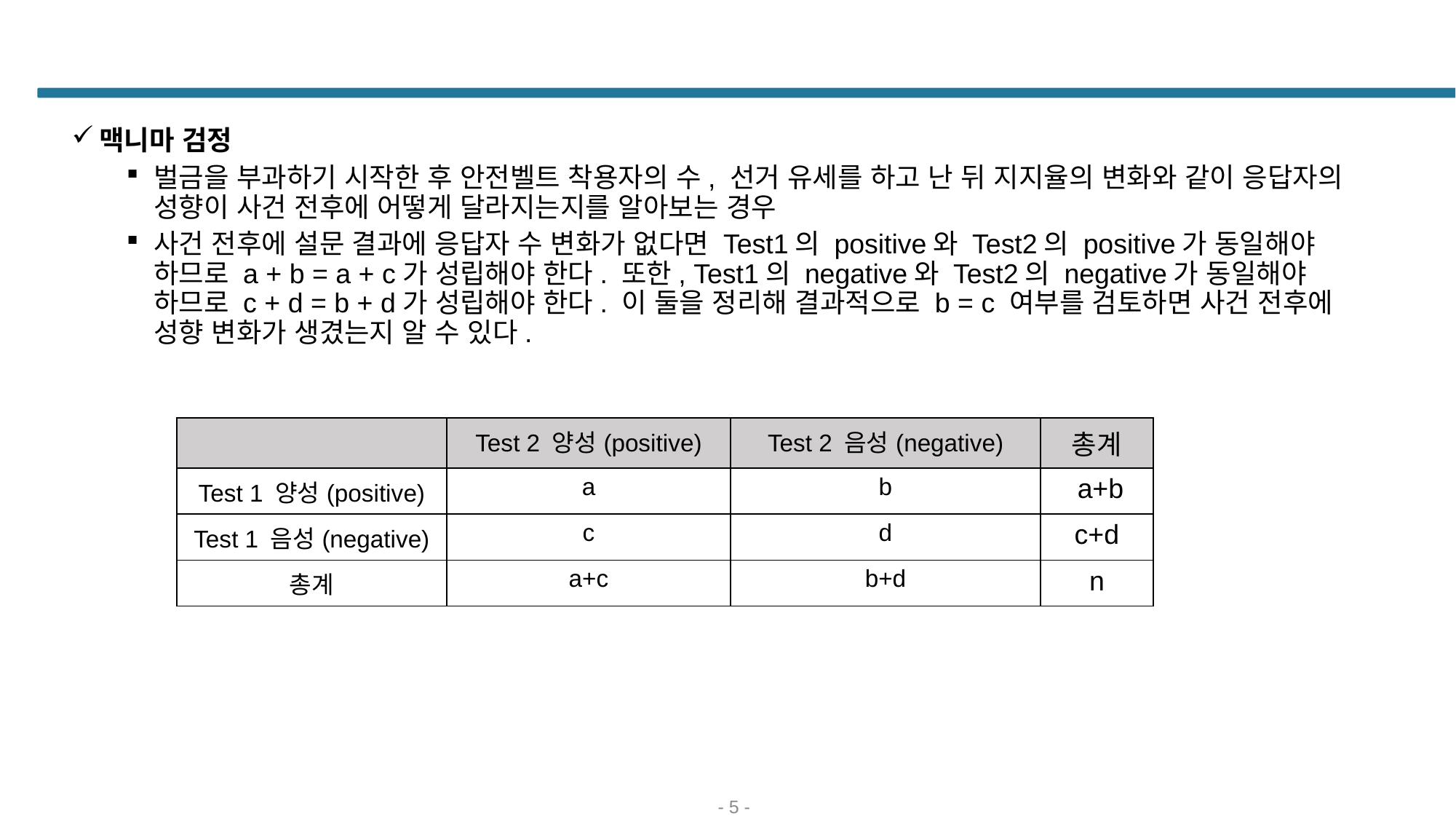

#
맥니마 검정
벌금을 부과하기 시작한 후 안전벨트 착용자의 수, 선거 유세를 하고 난 뒤 지지율의 변화와 같이 응답자의 성향이 사건 전후에 어떻게 달라지는지를 알아보는 경우
사건 전후에 설문 결과에 응답자 수 변화가 없다면 Test1의 positive와 Test2의 positive가 동일해야 하므로 a + b = a + c가 성립해야 한다. 또한, Test1의 negative와 Test2의 negative가 동일해야 하므로 c + d = b + d가 성립해야 한다. 이 둘을 정리해 결과적으로 b = c 여부를 검토하면 사건 전후에 성향 변화가 생겼는지 알 수 있다.

|  | Test 2 양성(positive) | Test 2 음성(negative) | 총계 |
| --- | --- | --- | --- |
| Test 1 양성(positive) | a | b | a+b |
| Test 1 음성(negative) | c | d | c+d |
| 총계 | a+c | b+d | n |
- 5 -